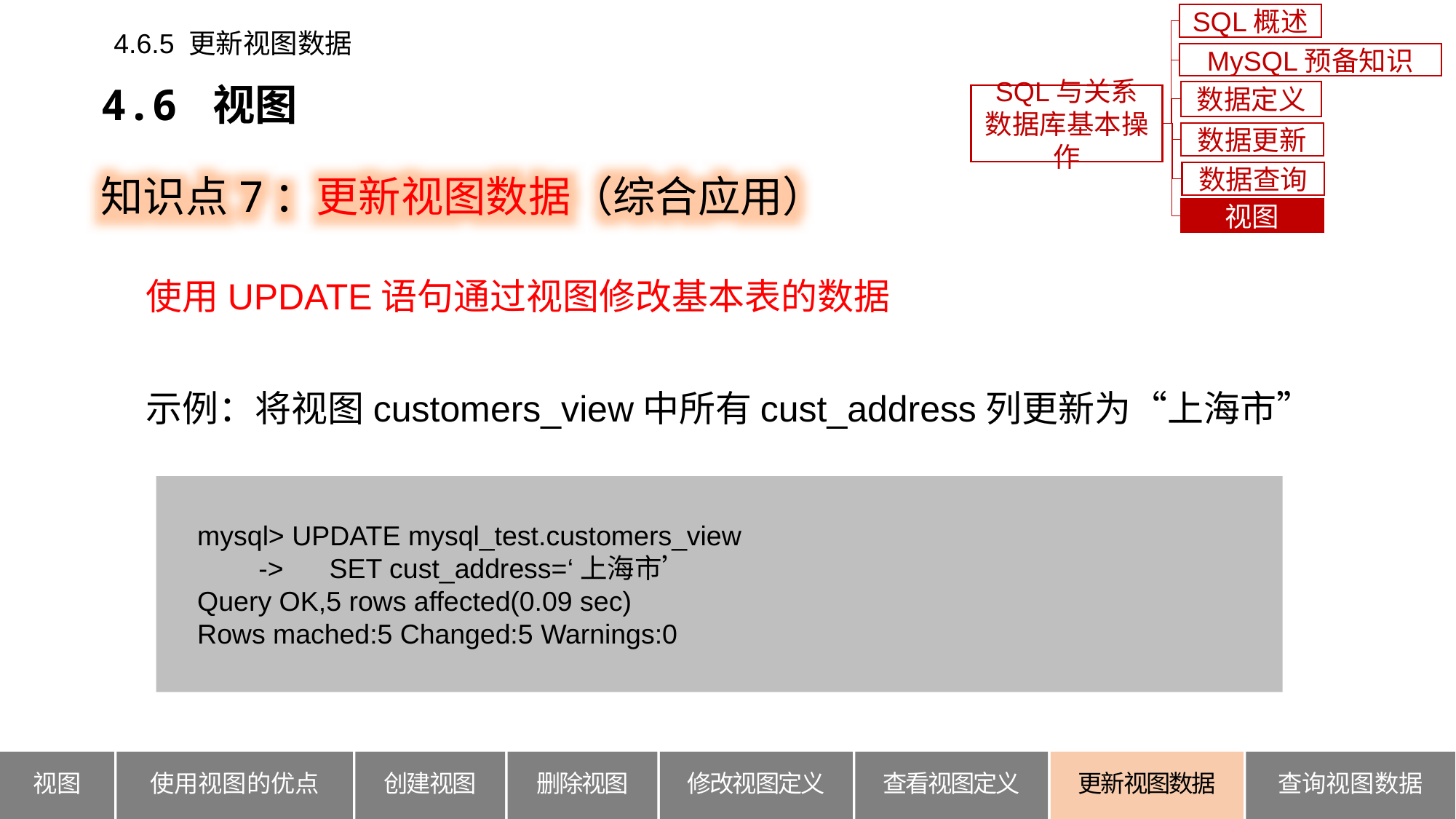

SQL概述
4.6.5 更新视图数据
MySQL预备知识
4.6 视图
数据定义
SQL与关系数据库基本操作
数据更新
知识点7：更新视图数据（综合应用）
数据查询
视图
使用UPDATE语句通过视图修改基本表的数据

示例：将视图customers_view中所有cust_address列更新为“上海市”
    mysql> UPDATE mysql_test.customers_view
            ->      SET cust_address=‘上海市’
    Query OK,5 rows affected(0.09 sec)
    Rows mached:5 Changed:5 Warnings:0
使用视图的优点
查询视图数据
视图
创建视图
删除视图
修改视图定义
查看视图定义
更新视图数据